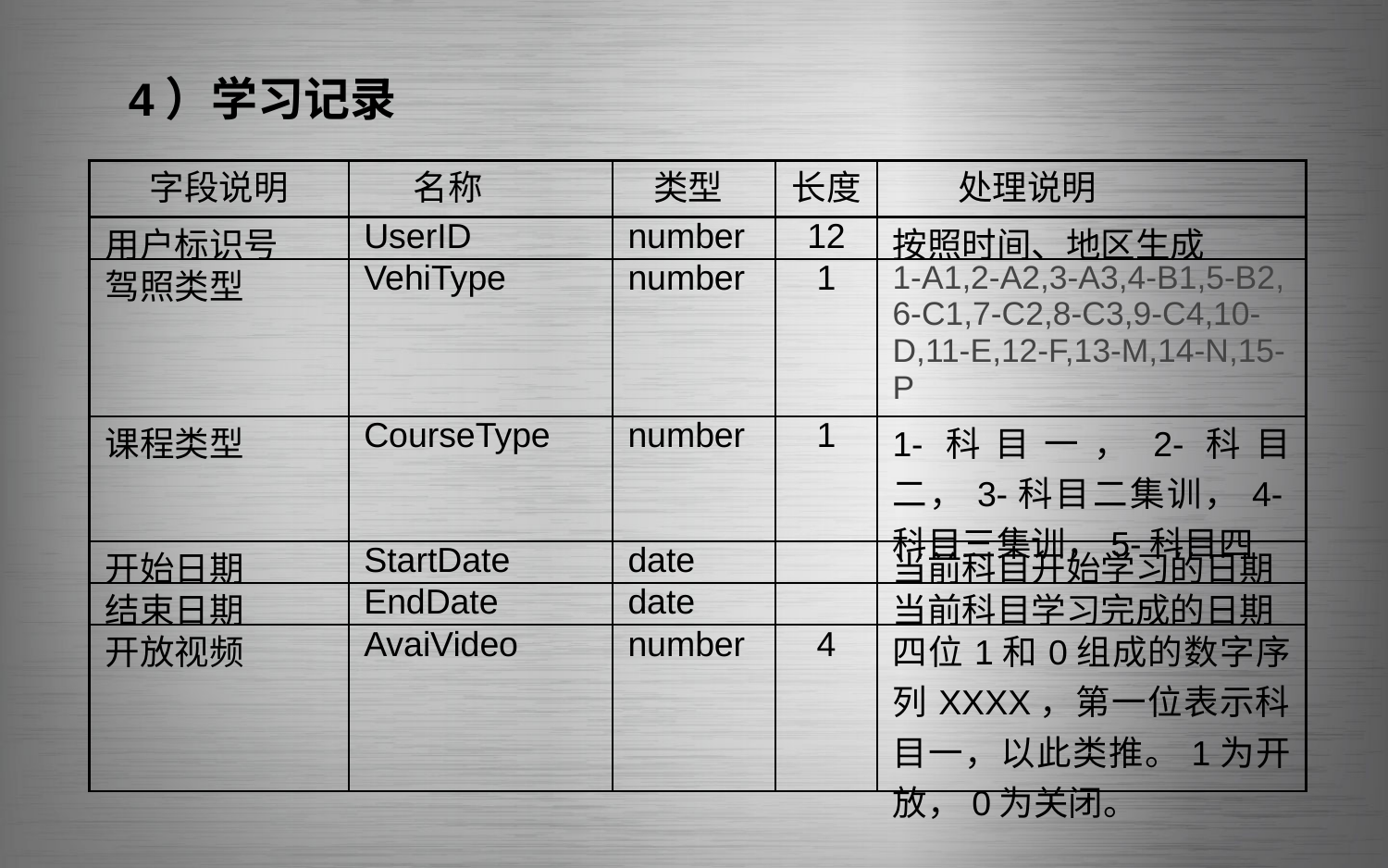

4）学习记录
| 字段说明 | 名称 | 类型 | 长度 | 处理说明 |
| --- | --- | --- | --- | --- |
| 用户标识号 | UserID | number | 12 | 按照时间、地区生成 |
| 驾照类型 | VehiType | number | 1 | 1-A1,2-A2,3-A3,4-B1,5-B2, 6-C1,7-C2,8-C3,9-C4,10-D,11-E,12-F,13-M,14-N,15-P |
| 课程类型 | CourseType | number | 1 | 1-科目一，2-科目二，3-科目二集训，4-科目三集训，5-科目四 |
| 开始日期 | StartDate | date |  | 当前科目开始学习的日期 |
| 结束日期 | EndDate | date |  | 当前科目学习完成的日期 |
| 开放视频 | AvaiVideo | number | 4 | 四位1和0组成的数字序列XXXX，第一位表示科目一，以此类推。1为开放，0为关闭。 |